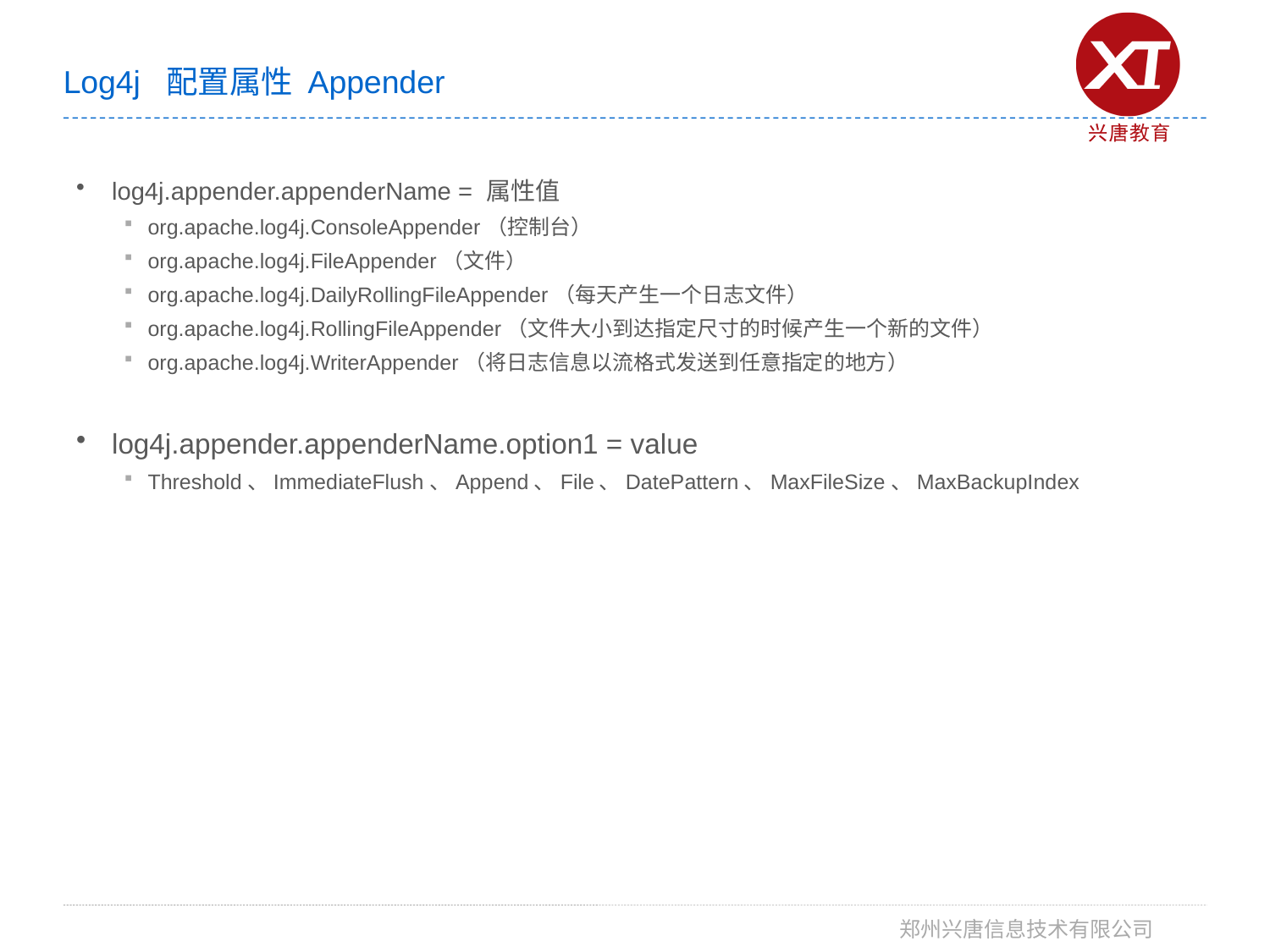

# Log4j  配置属性 Appender
log4j.appender.appenderName = 属性值
org.apache.log4j.ConsoleAppender（控制台）
org.apache.log4j.FileAppender（文件）
org.apache.log4j.DailyRollingFileAppender（每天产生一个日志文件）
org.apache.log4j.RollingFileAppender（文件大小到达指定尺寸的时候产生一个新的文件）
org.apache.log4j.WriterAppender（将日志信息以流格式发送到任意指定的地方）
log4j.appender.appenderName.option1 = value
Threshold、ImmediateFlush、Append、File、DatePattern、MaxFileSize、MaxBackupIndex

7